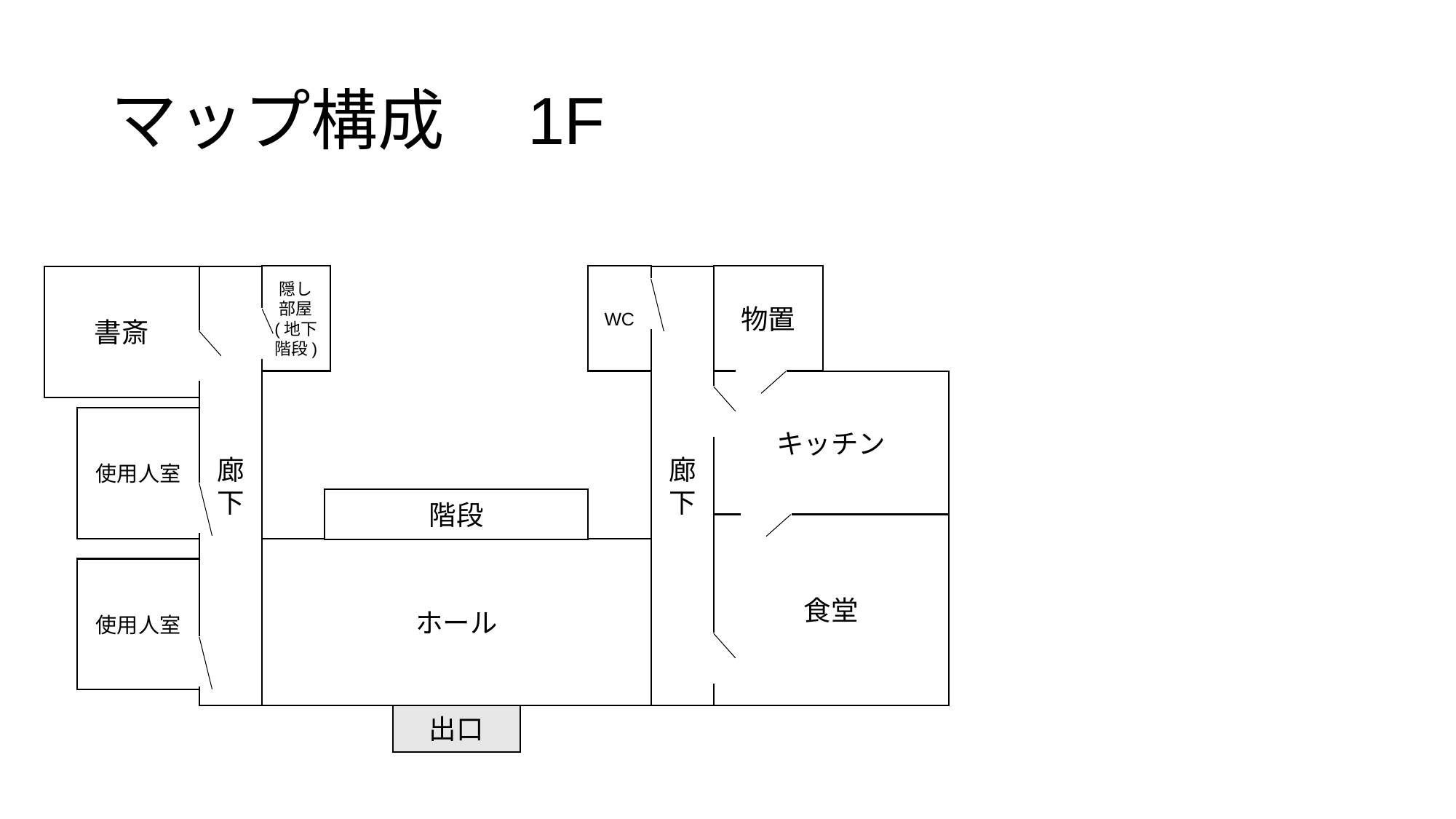

# マップ構成　1F
隠し部屋
(地下階段)
WC
物置
書斎
廊下
廊下

キッチン

使用人室

階段

食堂
ホール
出口
使用人室